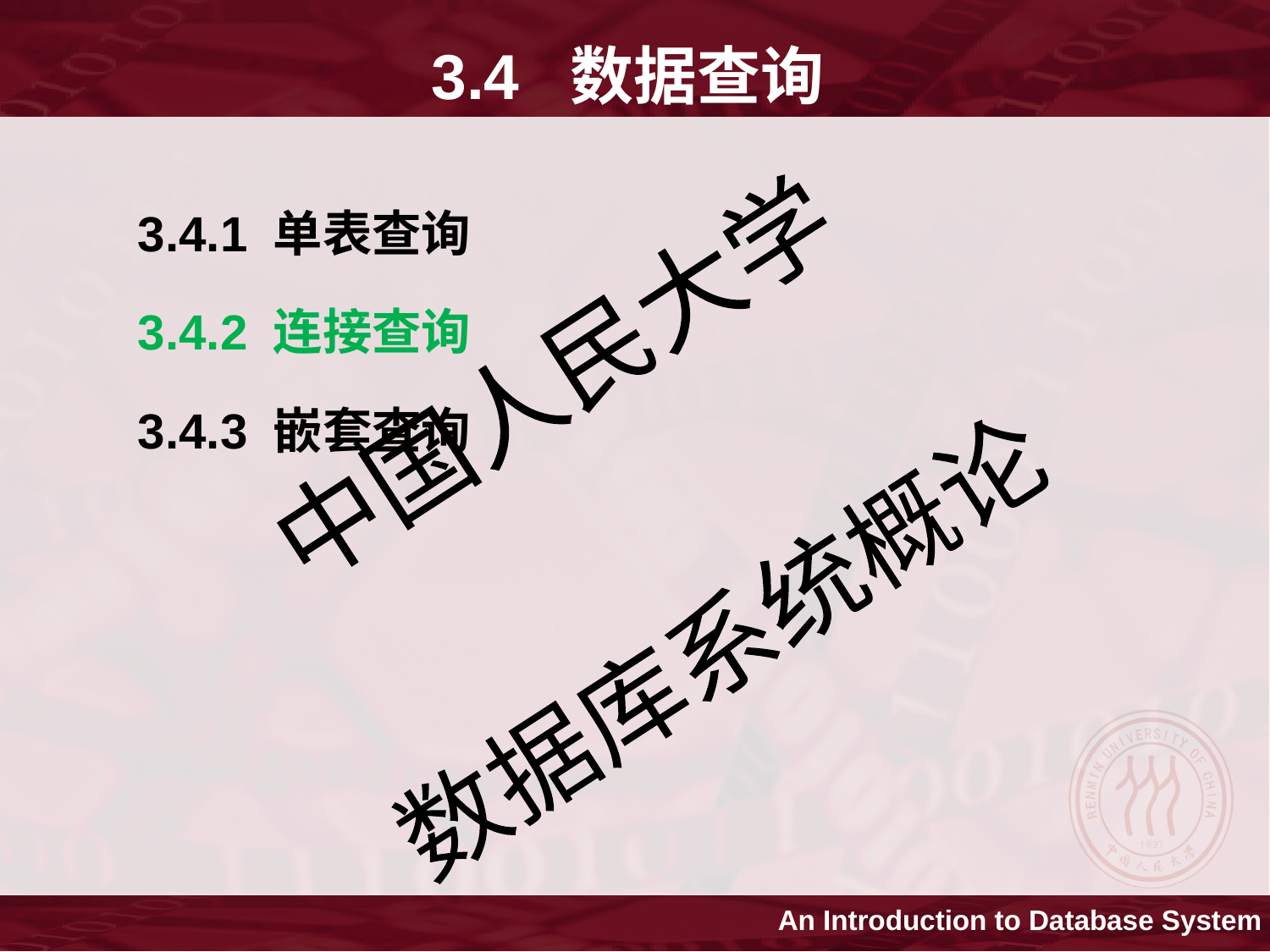

# 3.4  数据查询
3.4.1 单表查询
3.4.2 连接查询
3.4.3 嵌套查询